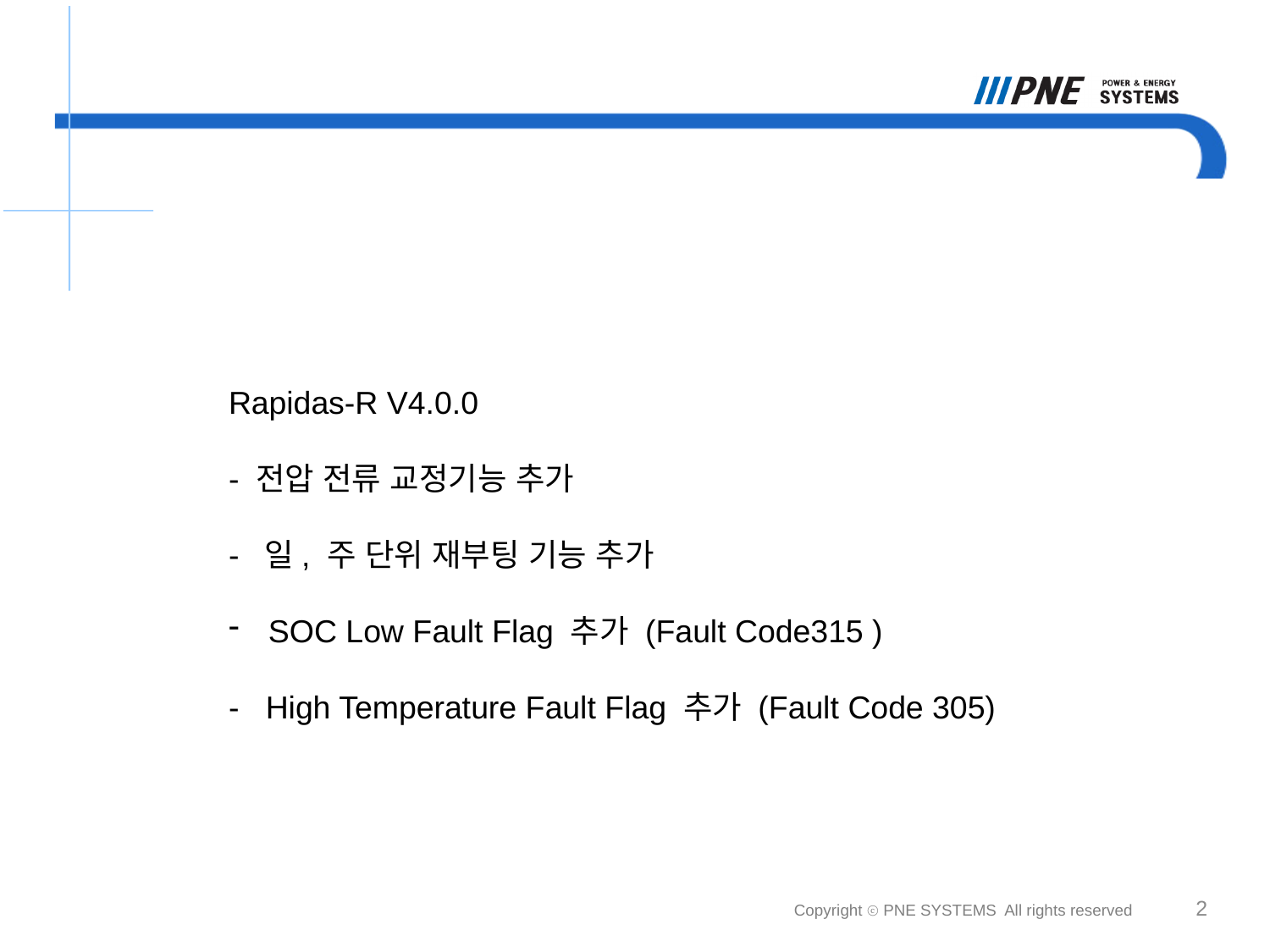

Rapidas-R V4.0.0

- 전압 전류 교정기능 추가

-  일, 주 단위 재부팅 기능 추가

SOC Low Fault Flag 추가 (Fault Code315 )

-   High Temperature Fault Flag 추가 (Fault Code 305)
2